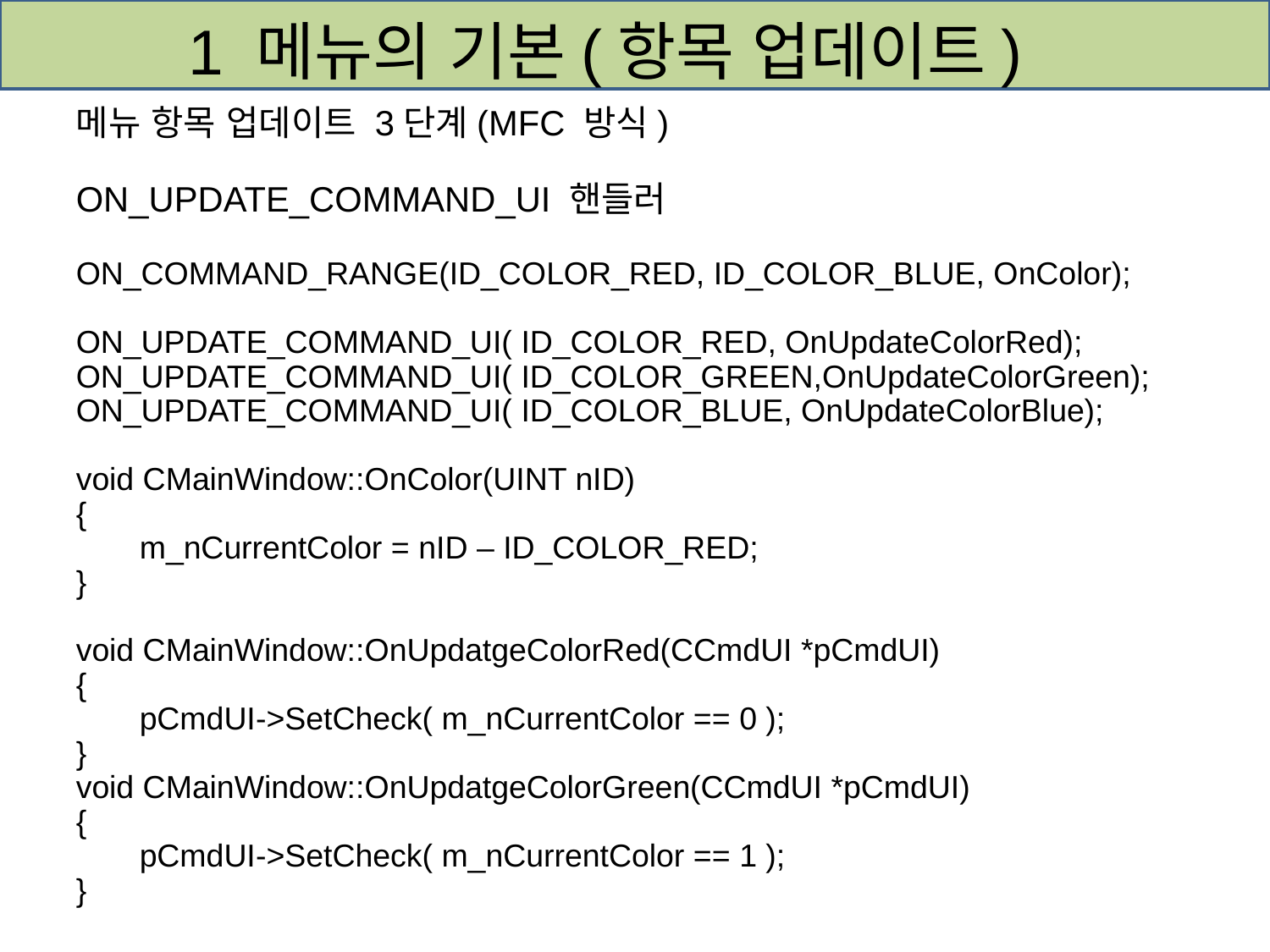

# 1 메뉴의 기본(항목 업데이트)
메뉴 항목 업데이트 3단계(MFC 방식)

ON_UPDATE_COMMAND_UI 핸들러

ON_COMMAND_RANGE(ID_COLOR_RED, ID_COLOR_BLUE, OnColor);

ON_UPDATE_COMMAND_UI( ID_COLOR_RED, OnUpdateColorRed);
ON_UPDATE_COMMAND_UI( ID_COLOR_GREEN,OnUpdateColorGreen);
ON_UPDATE_COMMAND_UI( ID_COLOR_BLUE, OnUpdateColorBlue);

void CMainWindow::OnColor(UINT nID)
{
	m_nCurrentColor = nID – ID_COLOR_RED;
}

void CMainWindow::OnUpdatgeColorRed(CCmdUI *pCmdUI)
{
	pCmdUI->SetCheck( m_nCurrentColor == 0 );
}
void CMainWindow::OnUpdatgeColorGreen(CCmdUI *pCmdUI)
{
	pCmdUI->SetCheck( m_nCurrentColor == 1 );
}